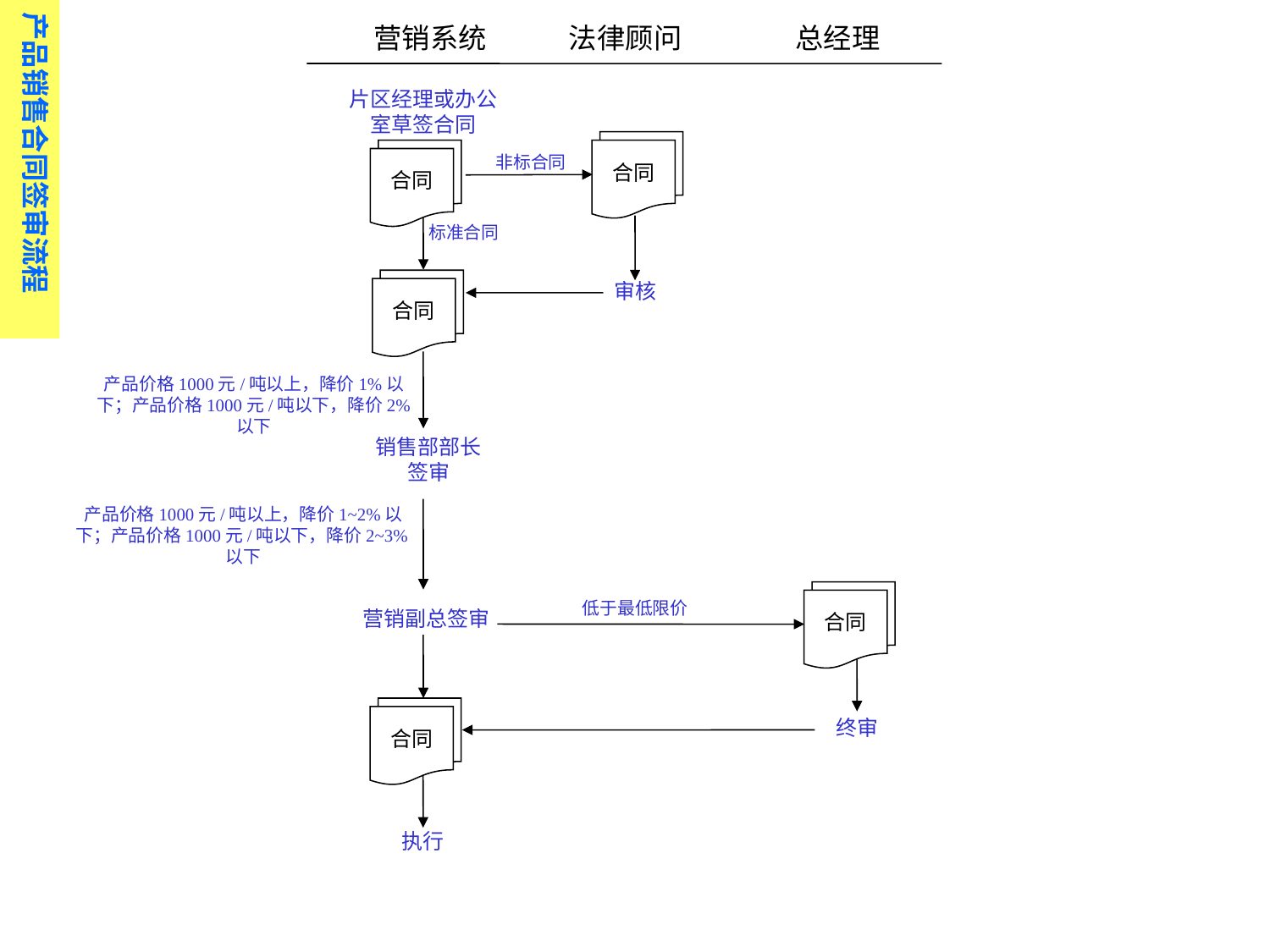

产品销售合同签审流程

  营销系统             法律顾问                  总经理

片区经理或办公室草签合同

合同
非标合同
合同

标准合同

审核
合同

产品价格1000元/吨以上，降价1%以下；产品价格1000元/吨以下，降价2%以下
销售部部长签审
产品价格1000元/吨以上，降价1~2%以下；产品价格1000元/吨以下，降价2~3%以下

合同
低于最低限价
营销副总签审

合同
终审

执行
68